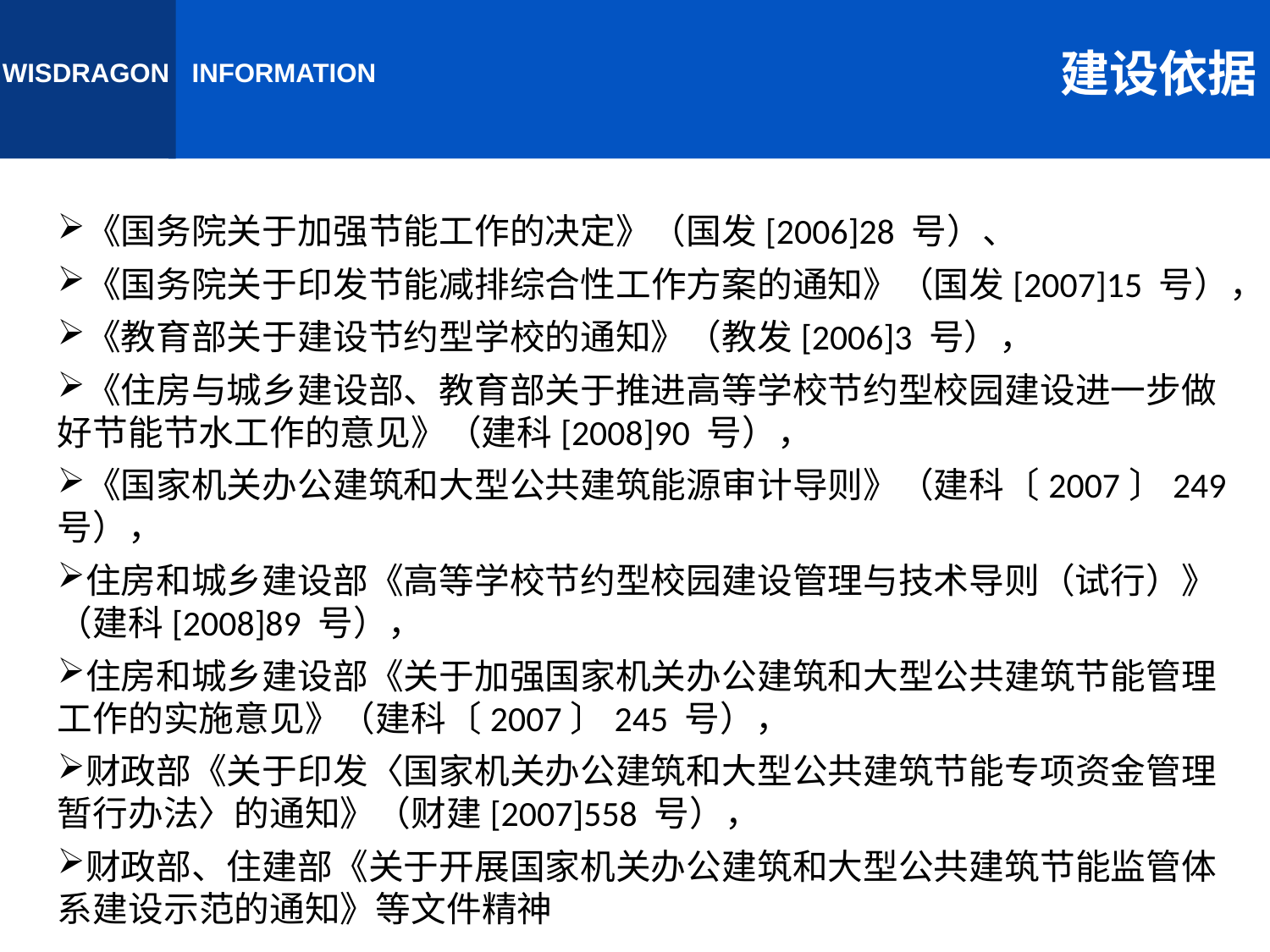

建设依据
《国务院关于加强节能工作的决定》（国发[2006]28 号）、
《国务院关于印发节能减排综合性工作方案的通知》（国发[2007]15 号），
《教育部关于建设节约型学校的通知》（教发[2006]3 号），
《住房与城乡建设部、教育部关于推进高等学校节约型校园建设进一步做好节能节水工作的意见》（建科[2008]90 号），
《国家机关办公建筑和大型公共建筑能源审计导则》（建科〔2007〕249 号），
住房和城乡建设部《高等学校节约型校园建设管理与技术导则（试行）》（建科[2008]89 号），
住房和城乡建设部《关于加强国家机关办公建筑和大型公共建筑节能管理工作的实施意见》（建科〔2007〕245 号），
财政部《关于印发〈国家机关办公建筑和大型公共建筑节能专项资金管理暂行办法〉的通知》（财建[2007]558 号），
财政部、住建部《关于开展国家机关办公建筑和大型公共建筑节能监管体系建设示范的通知》等文件精神